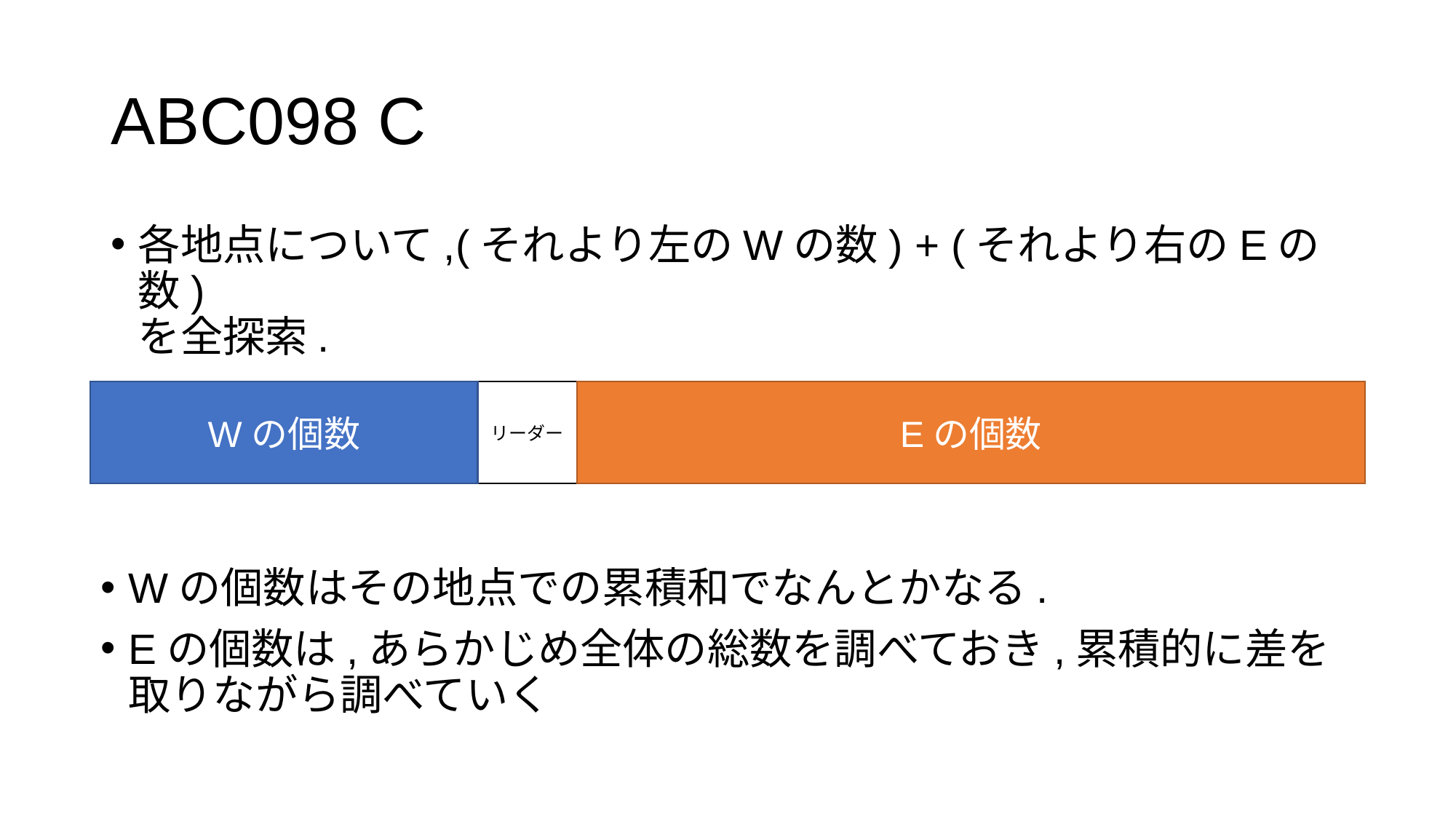

# ABC098 C
各地点について,(それより左のWの数) + (それより右のEの数)
を全探索.

Wの個数
リーダー
Eの個数
Wの個数はその地点での累積和でなんとかなる.
Eの個数は,あらかじめ全体の総数を調べておき,累積的に差を取りながら調べていく